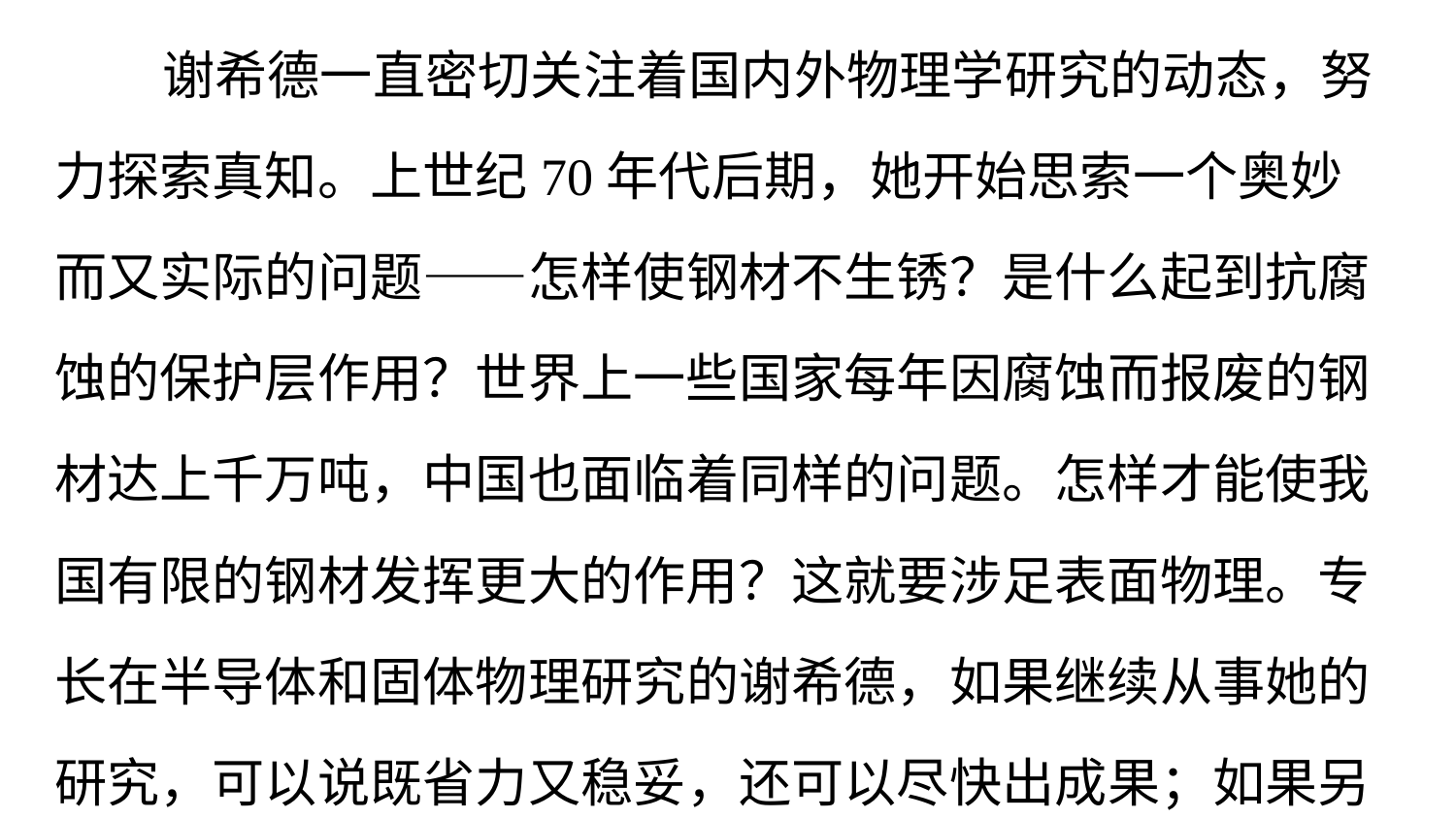

谢希德一直密切关注着国内外物理学研究的动态，努力探索真知。上世纪70年代后期，她开始思索一个奥妙而又实际的问题——怎样使钢材不生锈？是什么起到抗腐蚀的保护层作用？世界上一些国家每年因腐蚀而报废的钢材达上千万吨，中国也面临着同样的问题。怎样才能使我国有限的钢材发挥更大的作用？这就要涉足表面物理。专长在半导体和固体物理研究的谢希德，如果继续从事她的研究，可以说既省力又稳妥，还可以尽快出成果；如果另辟